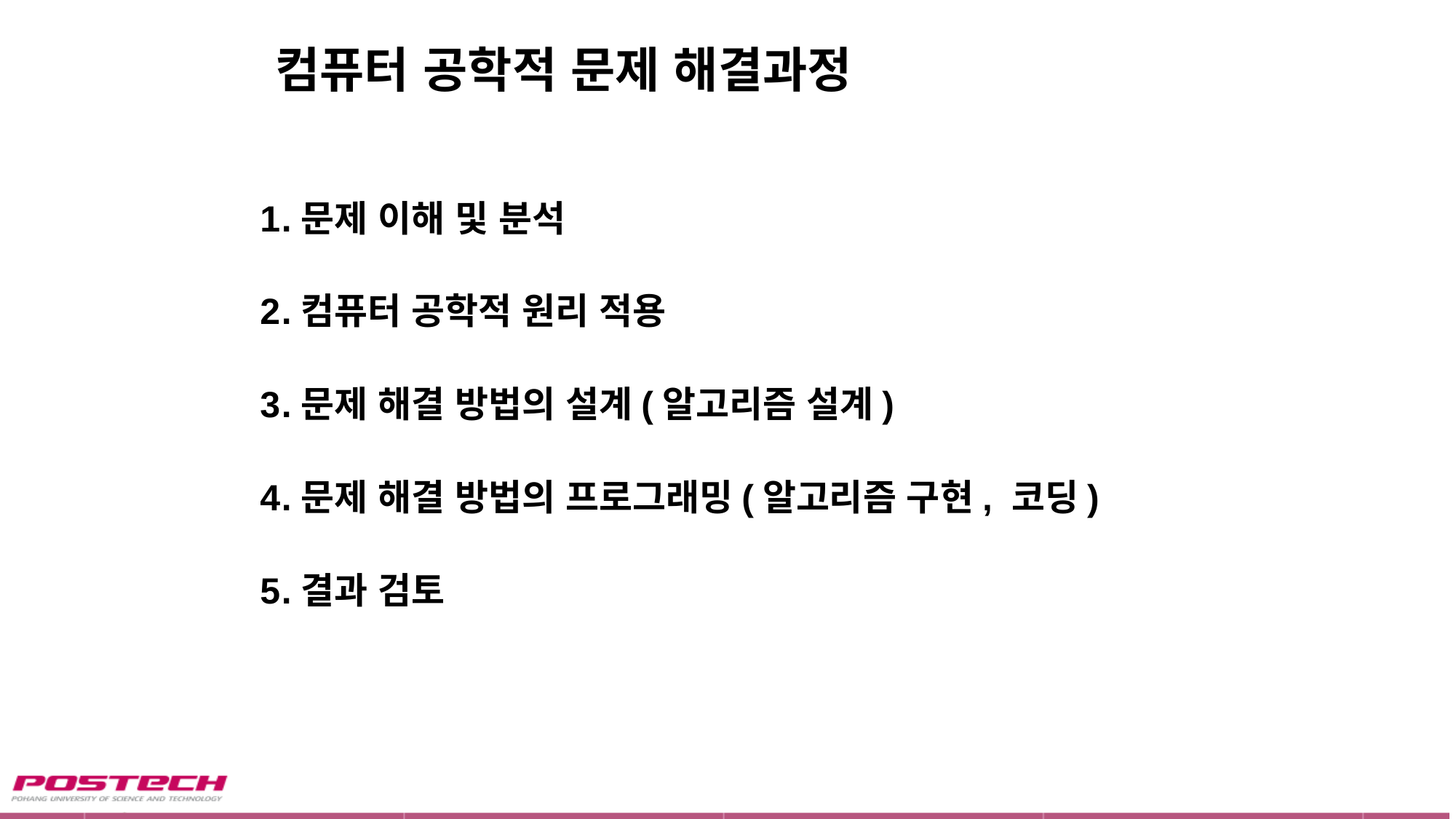

# 컴퓨터 공학적 문제 해결과정
문제 이해 및 분석
컴퓨터 공학적 원리 적용
문제 해결 방법의 설계(알고리즘 설계)
문제 해결 방법의 프로그래밍(알고리즘 구현, 코딩)
결과 검토